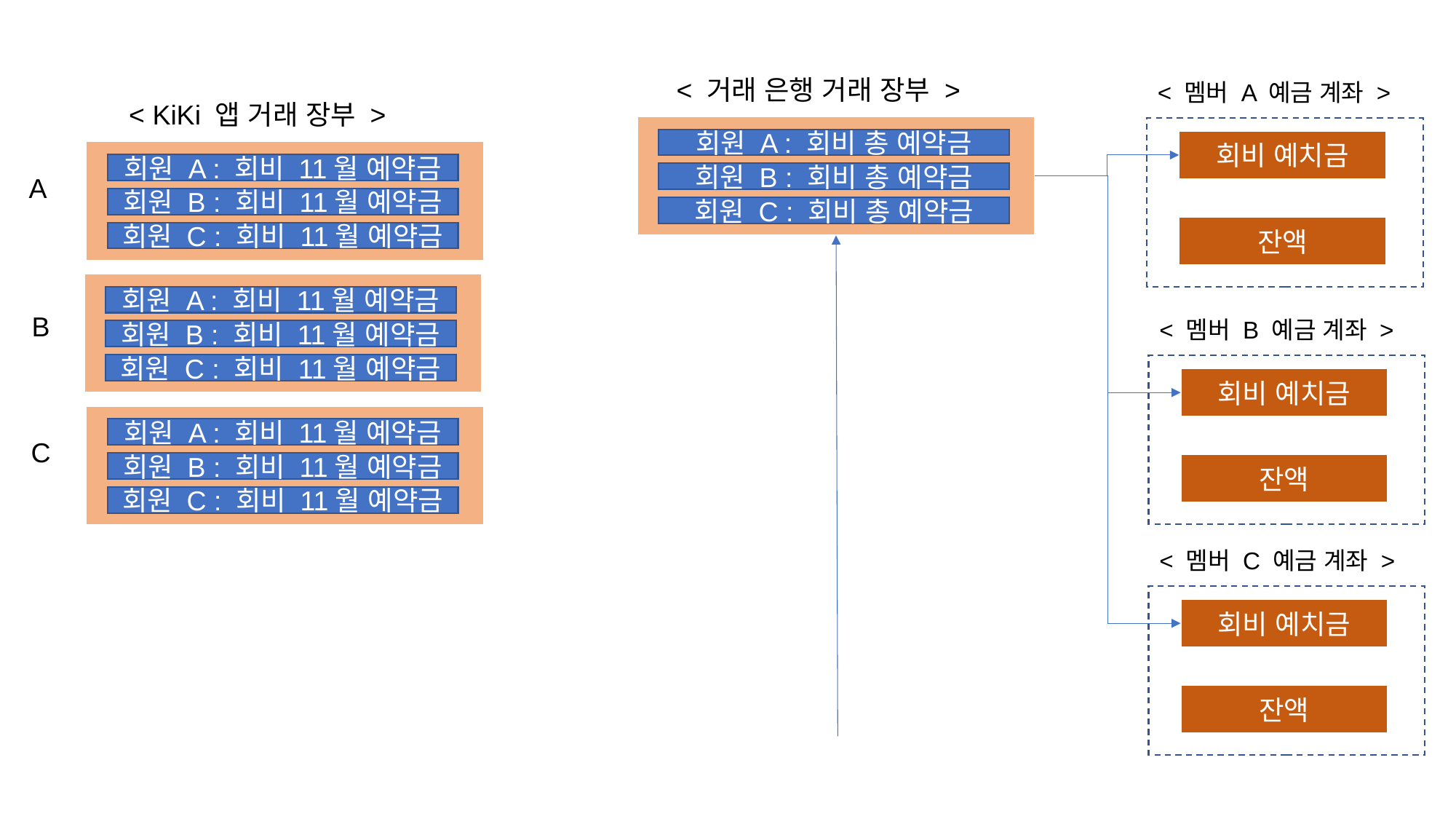

< 거래 은행 거래 장부 >

회원 A : 회비 총 예약금
회원 B : 회비 총 예약금
회원 C : 회비 총 예약금
< 멤버 A 예금 계좌 >

회비 예치금
잔액
< KiKi 앱 거래 장부 >

회원 A : 회비 11월 예약금
회원 B : 회비 11월 예약금
회원 C : 회비 11월 예약금
A

회원 A : 회비 11월 예약금
회원 B : 회비 11월 예약금
회원 C : 회비 11월 예약금
B
< 멤버 B 예금 계좌 >

회비 예치금
잔액

회원 A : 회비 11월 예약금
회원 B : 회비 11월 예약금
회원 C : 회비 11월 예약금
C
< 멤버 C 예금 계좌 >

회비 예치금
잔액